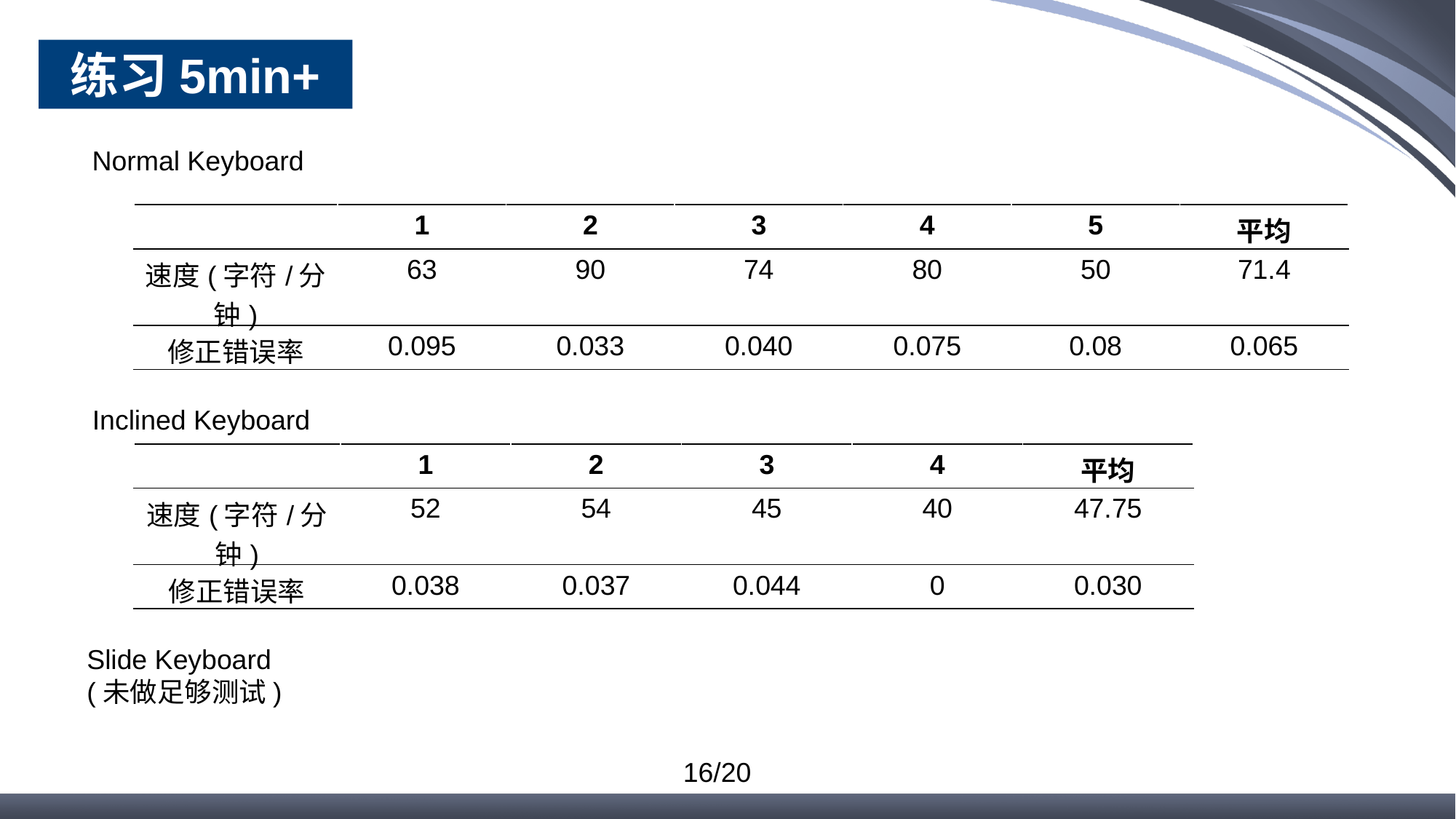

练习5min+
Normal Keyboard
|  | 1 | 2 | 3 | 4 | 5 | 平均 |
| --- | --- | --- | --- | --- | --- | --- |
| 速度(字符/分钟) | 63 | 90 | 74 | 80 | 50 | 71.4 |
| 修正错误率 | 0.095 | 0.033 | 0.040 | 0.075 | 0.08 | 0.065 |
Inclined Keyboard
|  | 1 | 2 | 3 | 4 | 平均 |
| --- | --- | --- | --- | --- | --- |
| 速度(字符/分钟) | 52 | 54 | 45 | 40 | 47.75 |
| 修正错误率 | 0.038 | 0.037 | 0.044 | 0 | 0.030 |
Slide Keyboard
(未做足够测试)
16/20